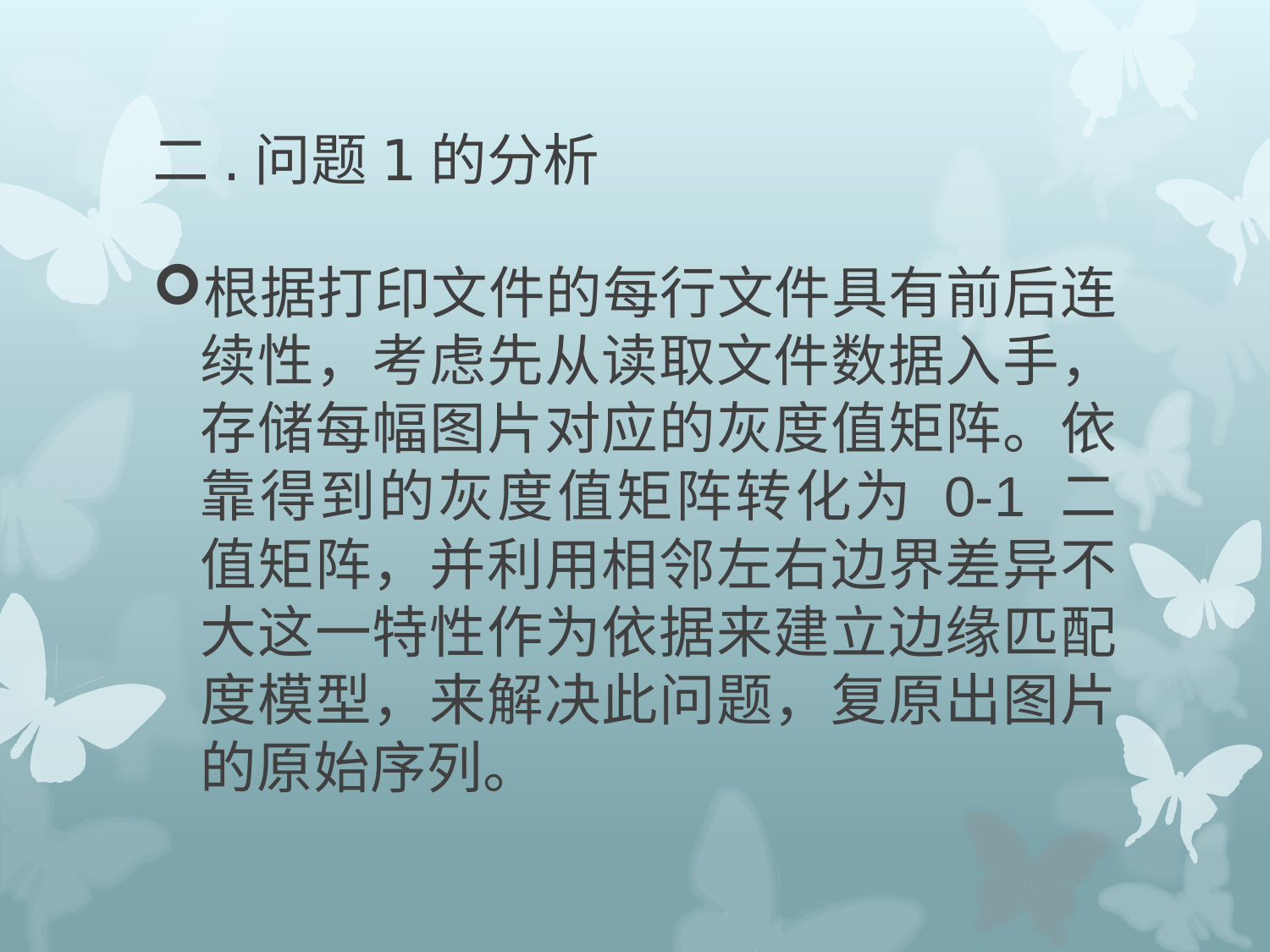

# 二.问题1的分析
根据打印文件的每行文件具有前后连续性，考虑先从读取文件数据入手，存储每幅图片对应的灰度值矩阵。依靠得到的灰度值矩阵转化为 0-1 二值矩阵，并利用相邻左右边界差异不大这一特性作为依据来建立边缘匹配度模型，来解决此问题，复原出图片的原始序列。